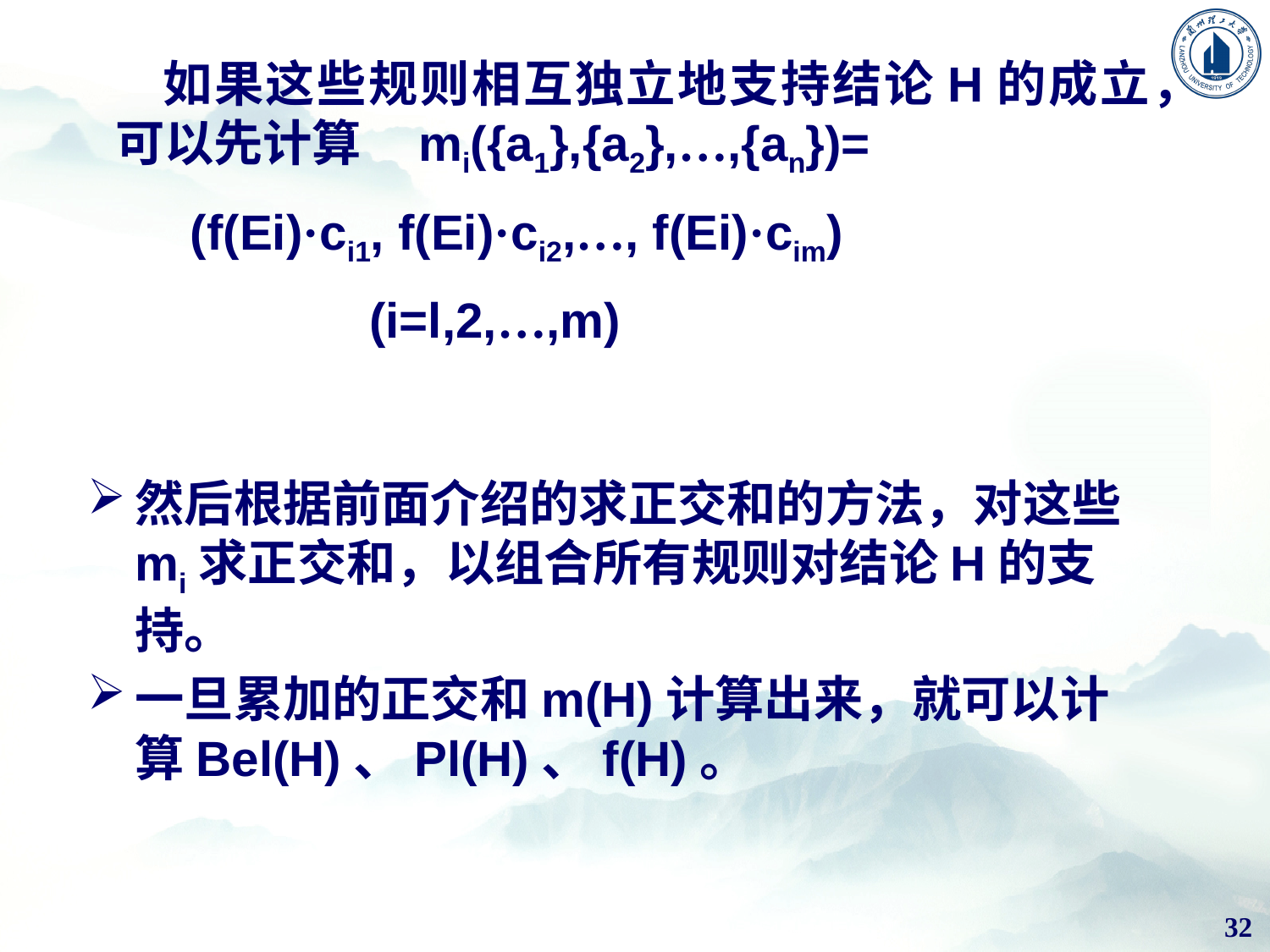

如果这些规则相互独立地支持结论H的成立，可以先计算    mi({a1},{a2},…,{an})=
  (f(Ei)·ci1, f(Ei)·ci2,…, f(Ei)·cim)
               (i=l,2,…,m)

然后根据前面介绍的求正交和的方法，对这些mi求正交和，以组合所有规则对结论H的支持。
一旦累加的正交和m(H)计算出来，就可以计算Bel(H)、Pl(H)、f(H)。
32